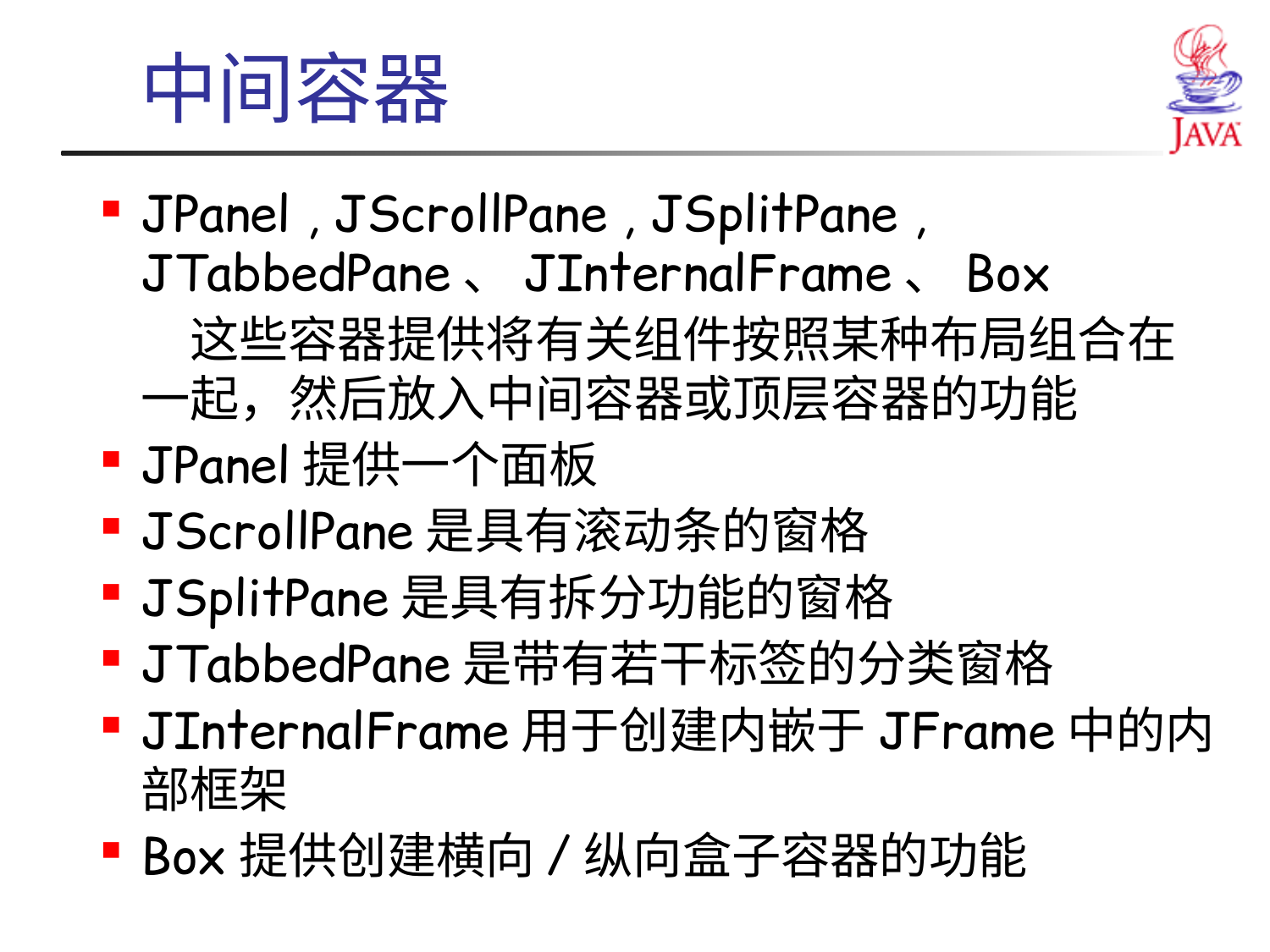

中间容器
JPanel , JScrollPane , JSplitPane , JTabbedPane、JInternalFrame、Box
       这些容器提供将有关组件按照某种布局组合在一起，然后放入中间容器或顶层容器的功能
JPanel提供一个面板
JScrollPane是具有滚动条的窗格
JSplitPane是具有拆分功能的窗格
JTabbedPane是带有若干标签的分类窗格
JInternalFrame用于创建内嵌于JFrame中的内部框架
Box提供创建横向/纵向盒子容器的功能